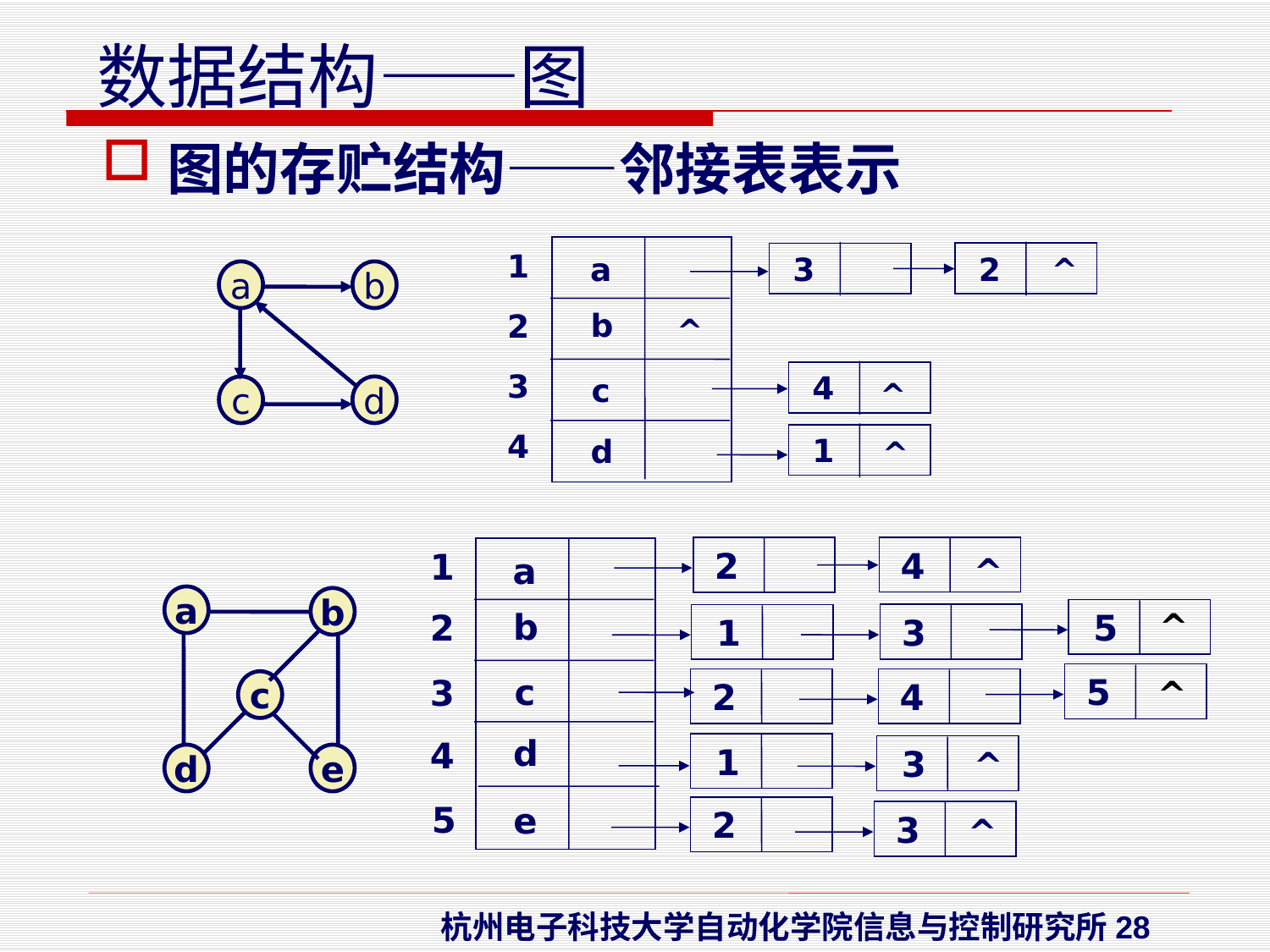

图的存贮结构——邻接表表示

1

 2

 3
a
b
c
d
^
a
b

c
d

2
^

3

 4
^

4

 1
^

 4

 2

1
a
^

a
b

c

d
e
^
b
 5

2

 3

 1

 5

c
3
^
 2

 4

d
4
 1

 3

^

5
e
 2

 3

^